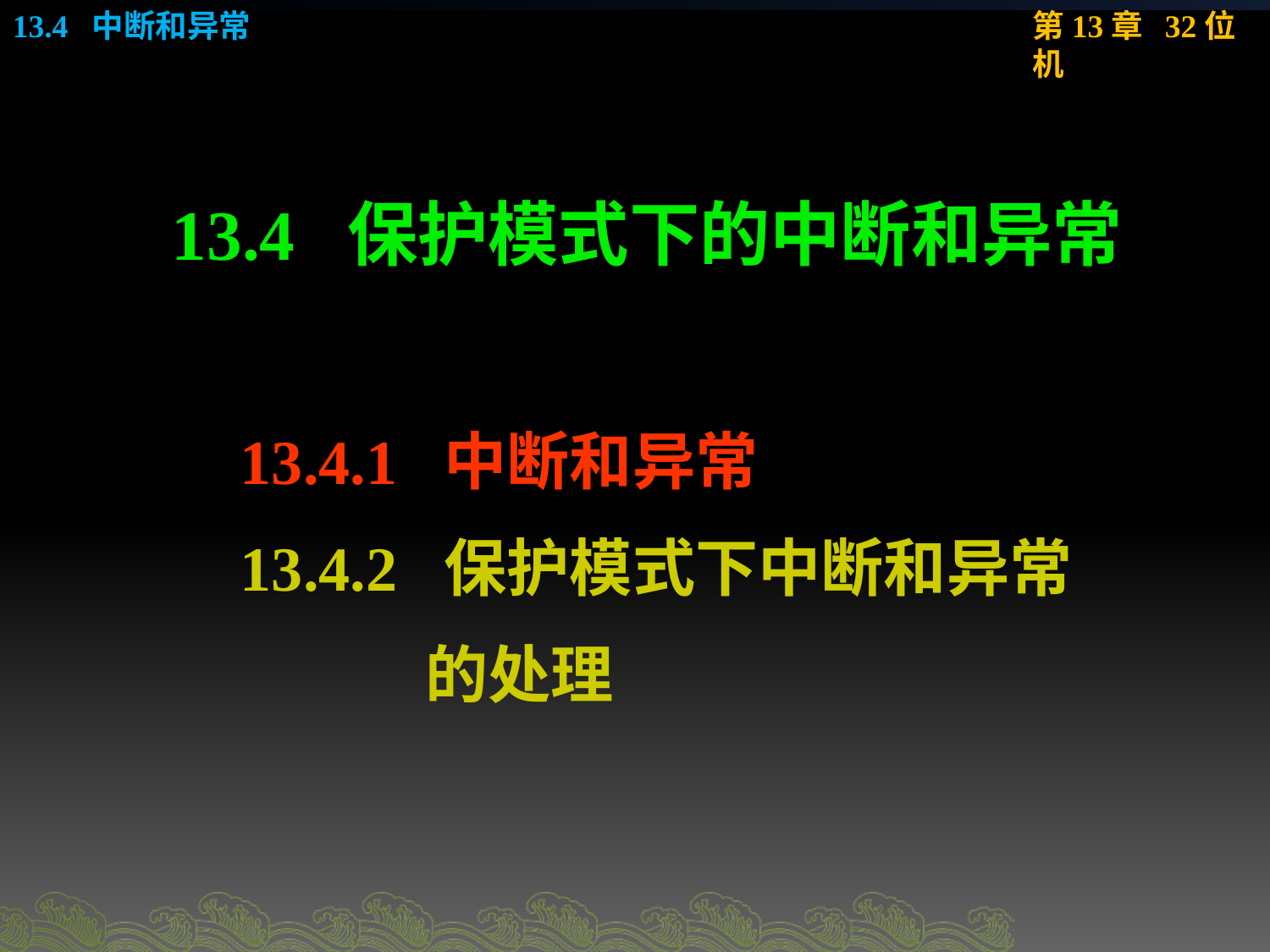

# 13.4  保护模式下的中断和异常
13.4.1  中断和异常
13.4.2  保护模式下中断和异常
            的处理